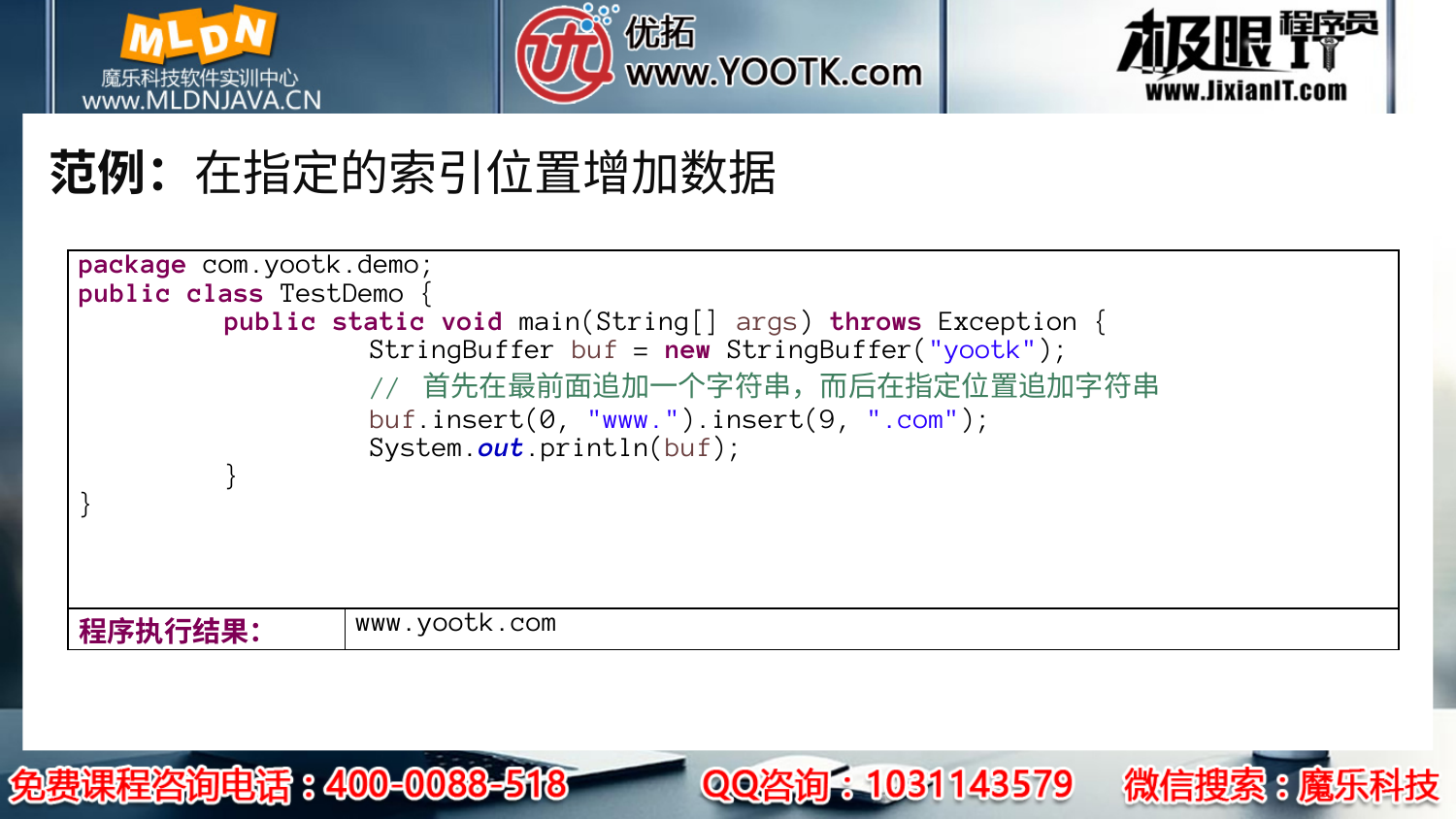

# 范例：在指定的索引位置增加数据
| package com.yootk.demo; public class TestDemo { public static void main(String[] args) throws Exception { StringBuffer buf = new StringBuffer("yootk"); // 首先在最前面追加一个字符串，而后在指定位置追加字符串 buf.insert(0, "www.").insert(9, ".com"); System.out.println(buf); } } |  |
| --- | --- |
| 程序执行结果： | www.yootk.com |